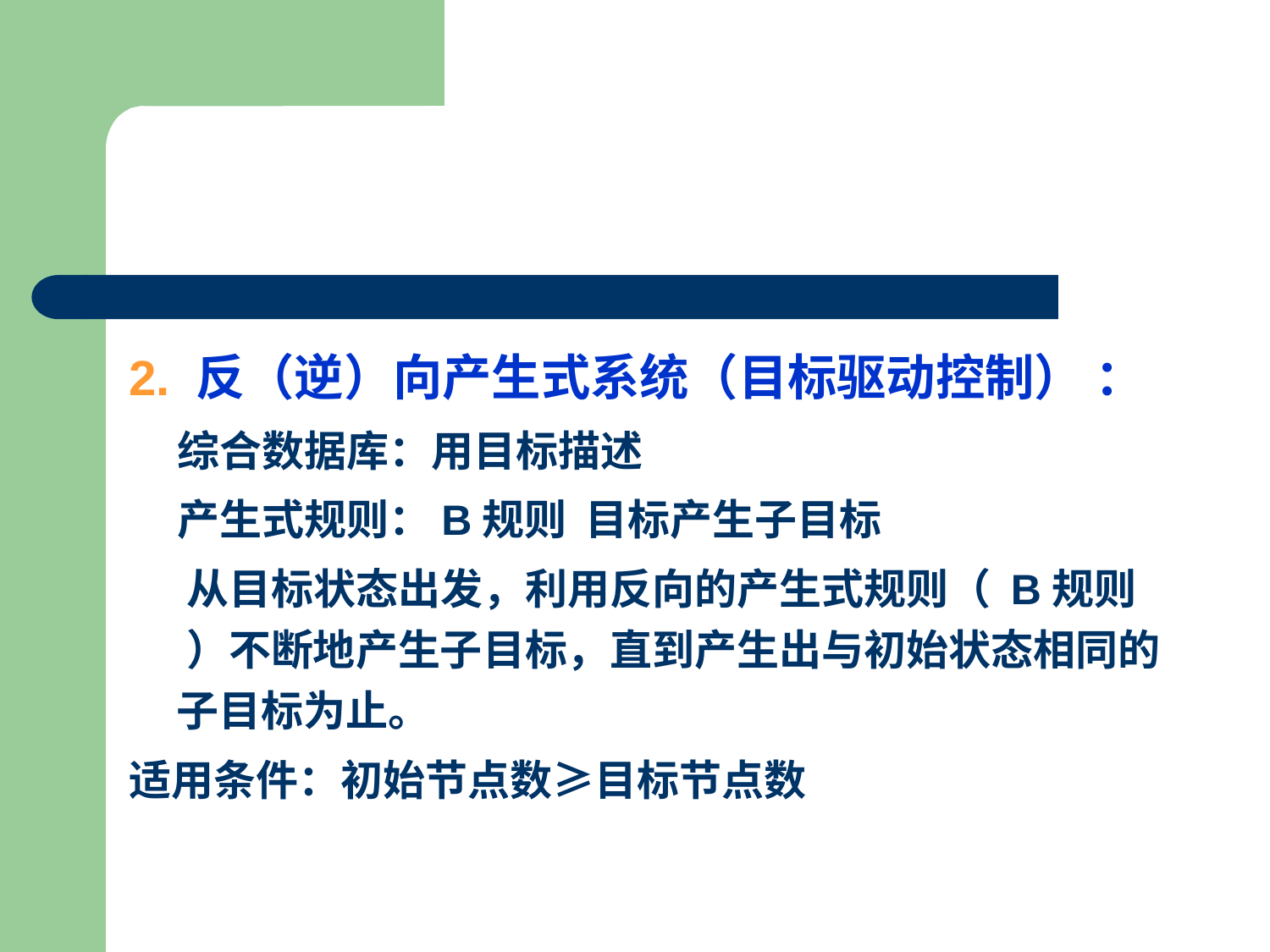

#
2. 反（逆）向产生式系统（目标驱动控制） ：
    综合数据库：用目标描述
    产生式规则：B规则  目标产生子目标
     从目标状态出发，利用反向的产生式规则（ B规则 ）不断地产生子目标，直到产生出与初始状态相同的子目标为止。
适用条件：初始节点数≥目标节点数
34